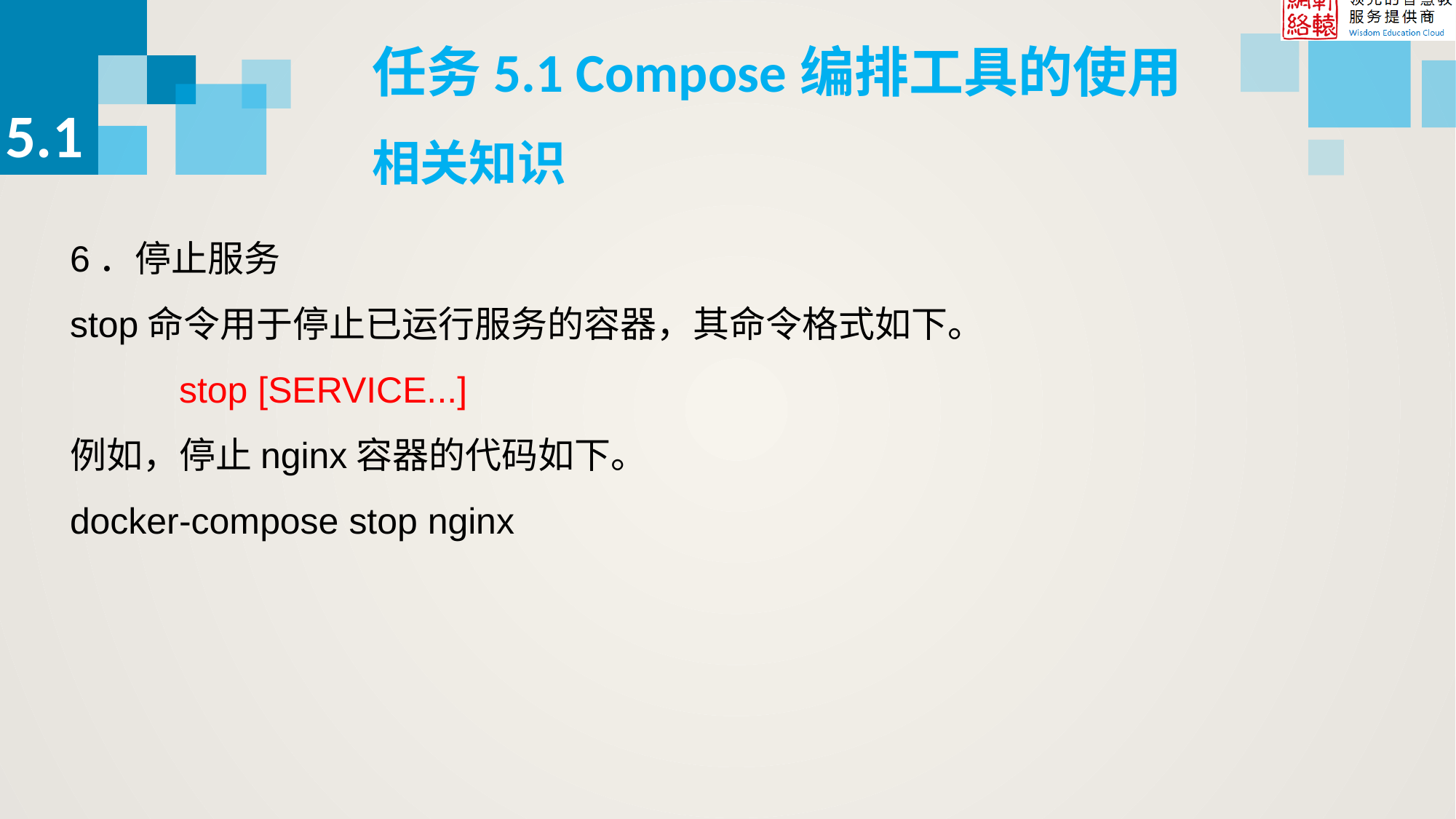

任务5.1 Compose编排工具的使用
5.1
相关知识
6．停止服务
stop命令用于停止已运行服务的容器，其命令格式如下。
	stop [SERVICE...]
例如，停止nginx容器的代码如下。
docker-compose stop nginx